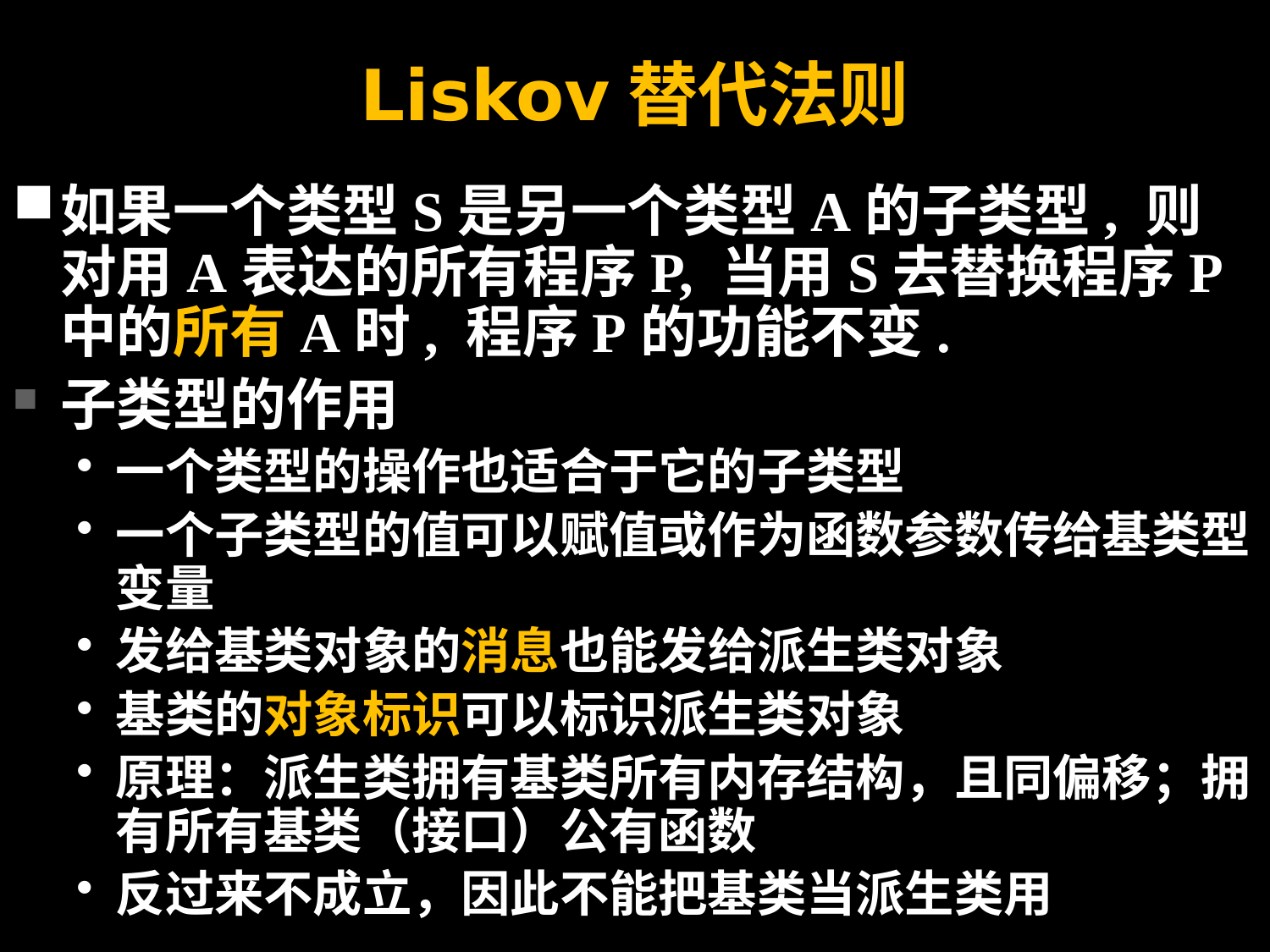

# Liskov替代法则
如果一个类型S是另一个类型A的子类型, 则对用A表达的所有程序P, 当用S去替换程序P中的所有A时, 程序P的功能不变.
子类型的作用
一个类型的操作也适合于它的子类型
一个子类型的值可以赋值或作为函数参数传给基类型变量
发给基类对象的消息也能发给派生类对象
基类的对象标识可以标识派生类对象
原理：派生类拥有基类所有内存结构，且同偏移；拥有所有基类（接口）公有函数
反过来不成立，因此不能把基类当派生类用